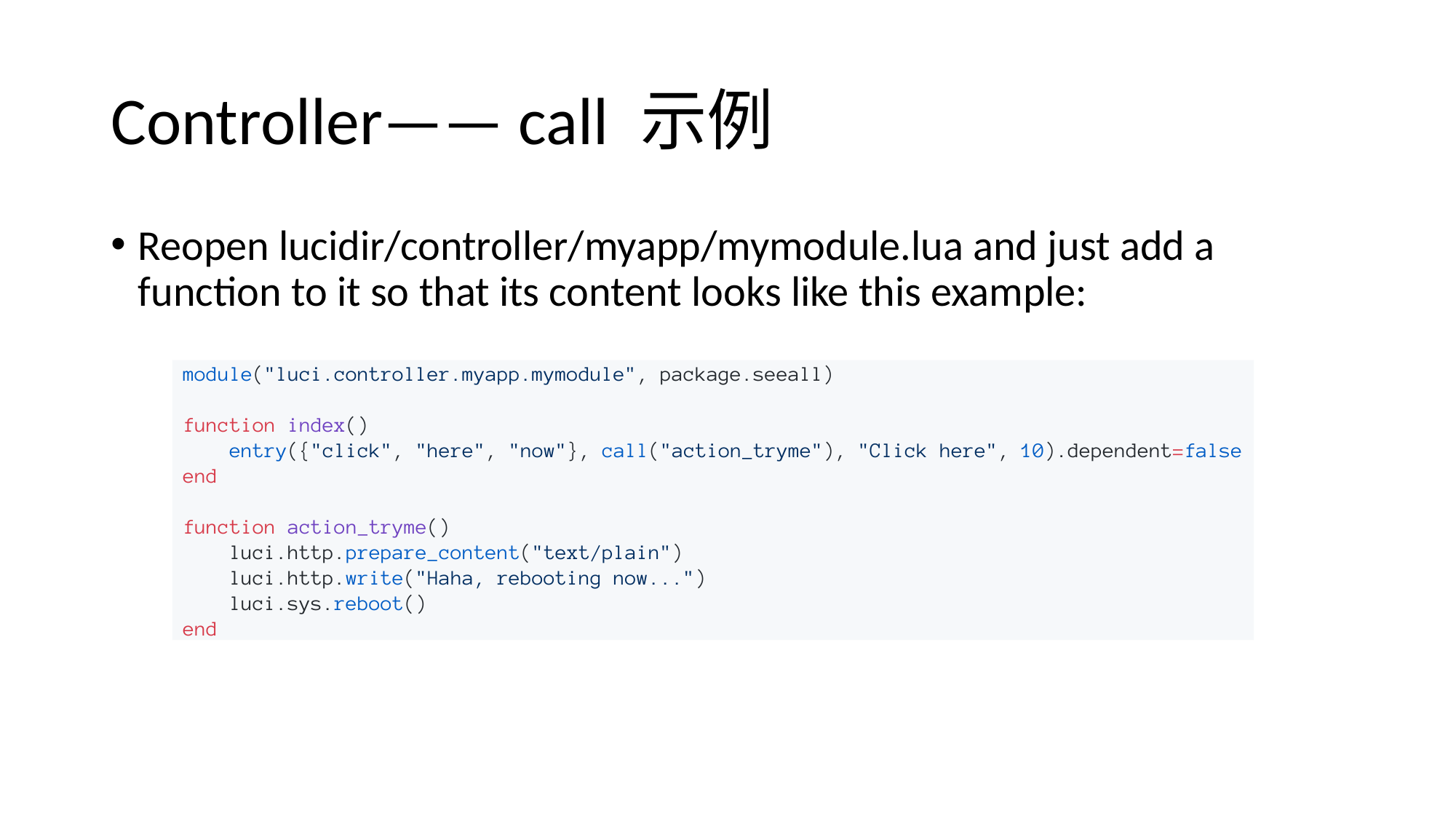

# Controller—— call 示例
Reopen lucidir/controller/myapp/mymodule.lua and just add a function to it so that its content looks like this example:
module("luci.controller.myapp.mymodule", package.seeall)

function index()
    entry({"click", "here", "now"}, call("action_tryme"), "Click here", 10).dependent=false
end

function action_tryme()
    luci.http.prepare_content("text/plain")
    luci.http.write("Haha, rebooting now...")
    luci.sys.reboot()
end